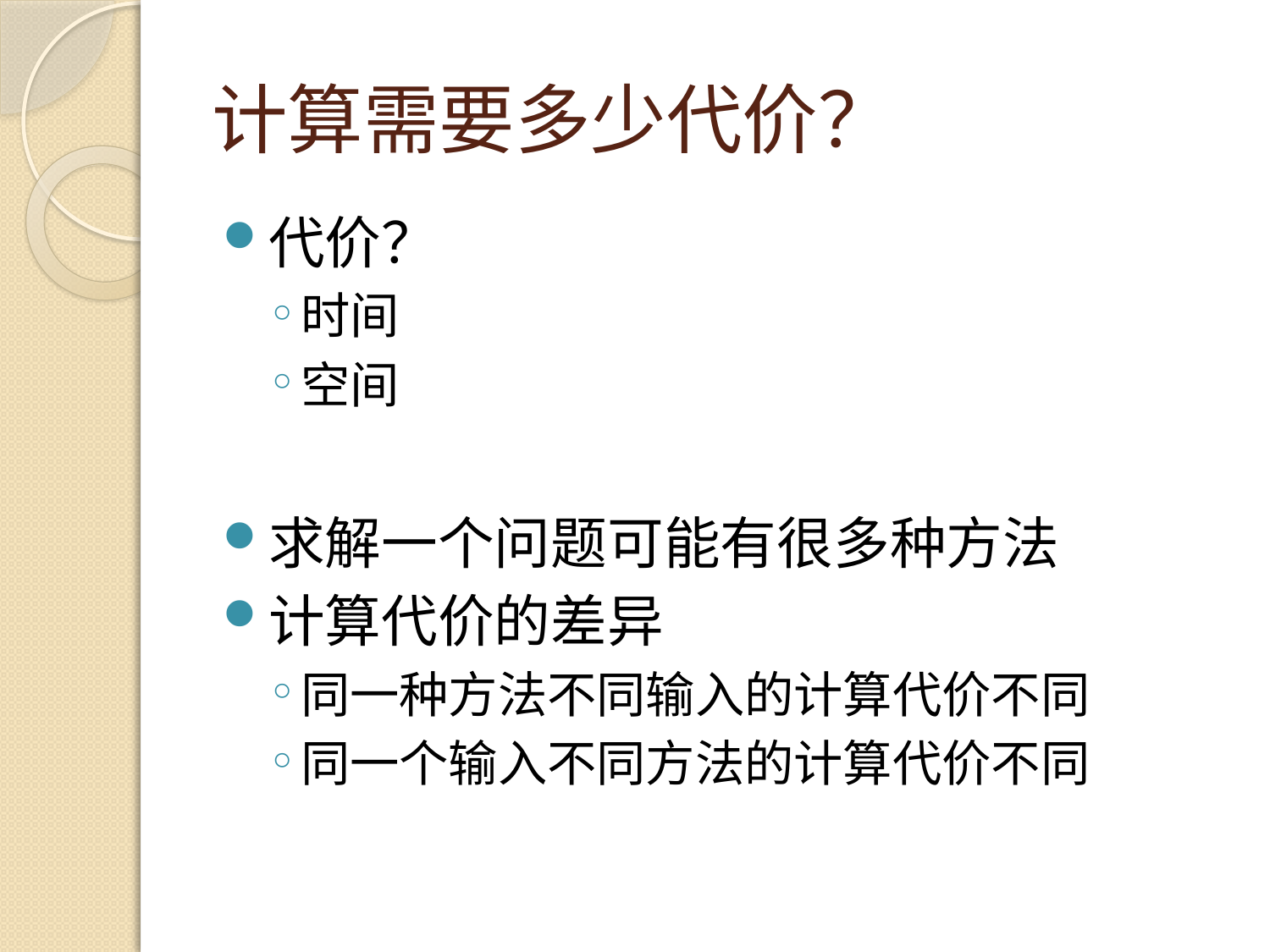

# 计算需要多少代价？
代价？
时间
空间

求解一个问题可能有很多种方法
计算代价的差异
同一种方法不同输入的计算代价不同
同一个输入不同方法的计算代价不同